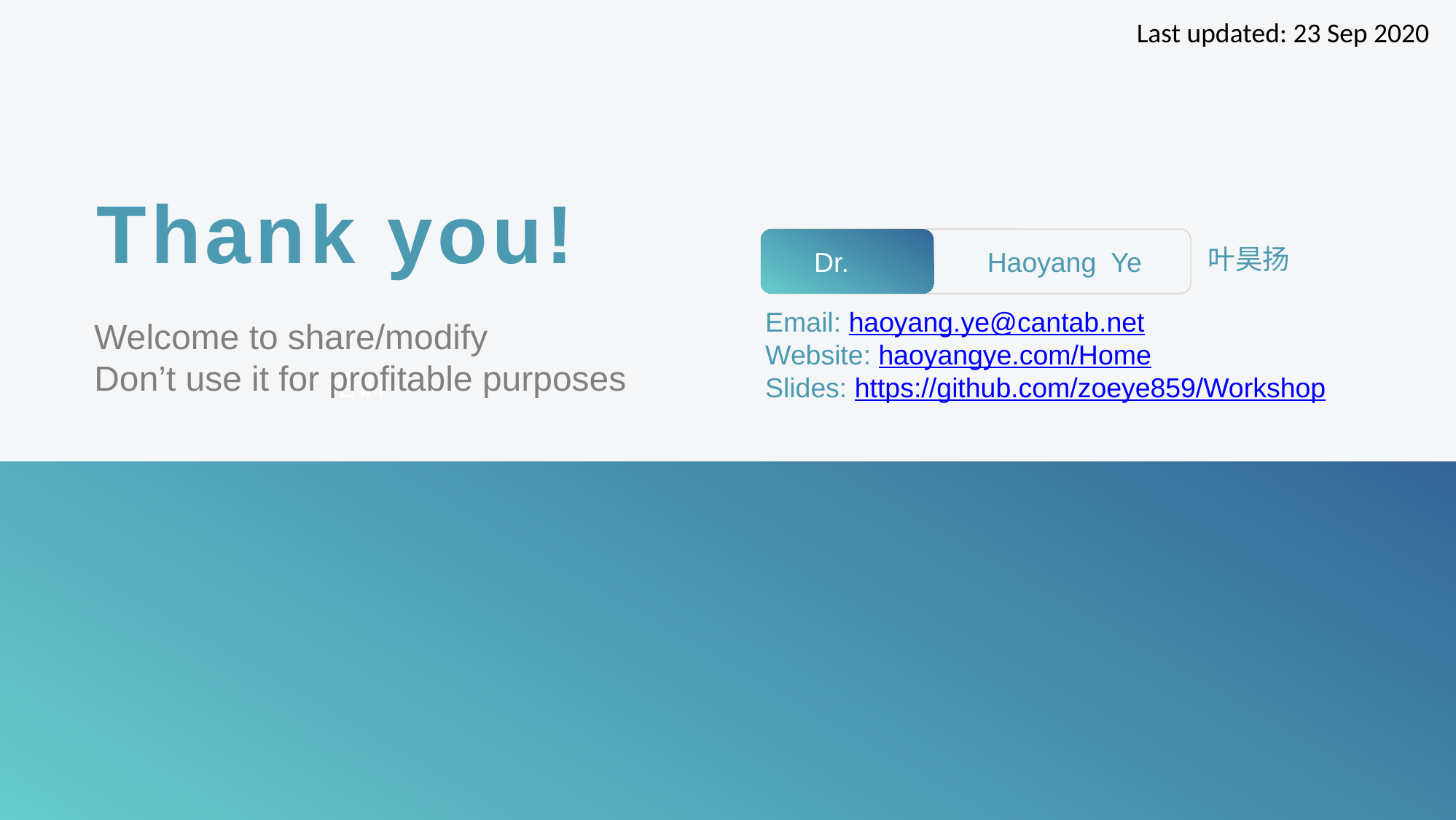

Last updated: 23 Sep 2020
Thank you!

叶昊扬
Dr.
Haoyang  Ye
Email: haoyang.ye@cantab.net
Website: haoyangye.com/Home
Slides: https://github.com/zoeye859/Workshop
Welcome to share/modify
Don’t use it for profitable purposes
培训